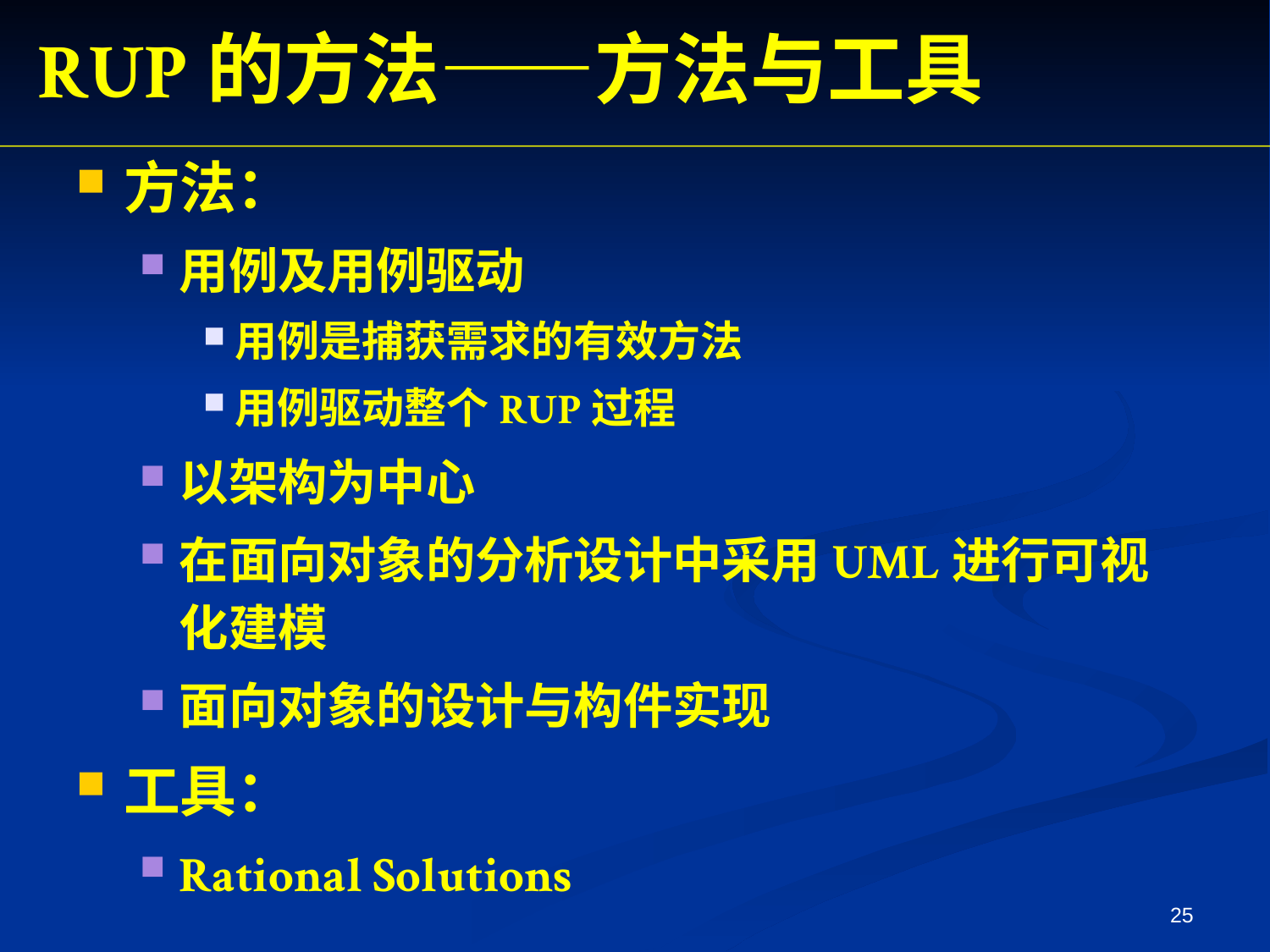

RUP的方法——方法与工具

方法：
用例及用例驱动
用例是捕获需求的有效方法
用例驱动整个RUP过程
以架构为中心
在面向对象的分析设计中采用UML进行可视化建模
面向对象的设计与构件实现
工具：
Rational Solutions
25